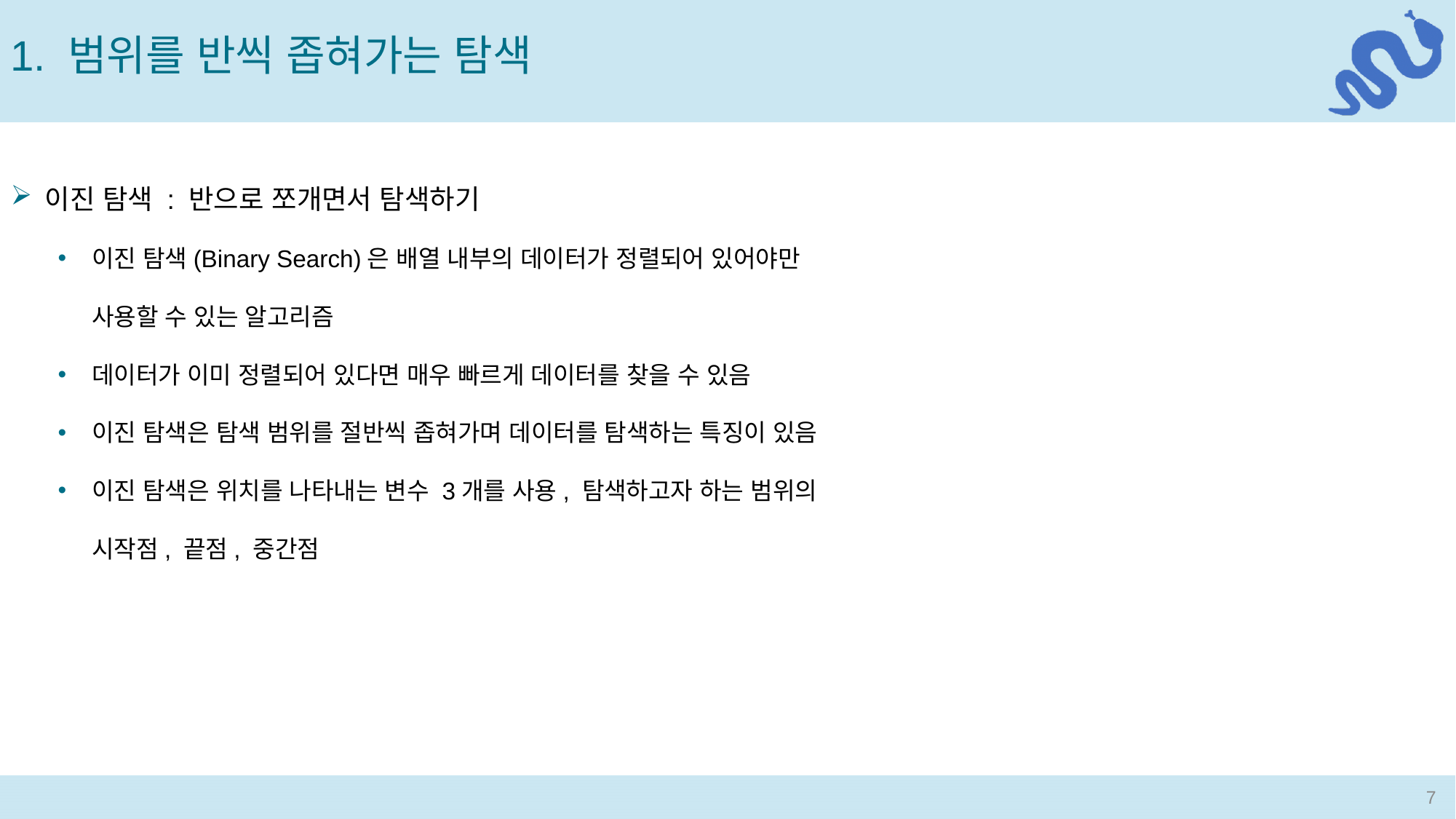

1. 범위를 반씩 좁혀가는 탐색
이진 탐색 : 반으로 쪼개면서 탐색하기
이진 탐색(Binary Search)은 배열 내부의 데이터가 정렬되어 있어야만 사용할 수 있는 알고리즘
데이터가 이미 정렬되어 있다면 매우 빠르게 데이터를 찾을 수 있음
이진 탐색은 탐색 범위를 절반씩 좁혀가며 데이터를 탐색하는 특징이 있음
이진 탐색은 위치를 나타내는 변수 3개를 사용, 탐색하고자 하는 범위의    시작점, 끝점, 중간점
7